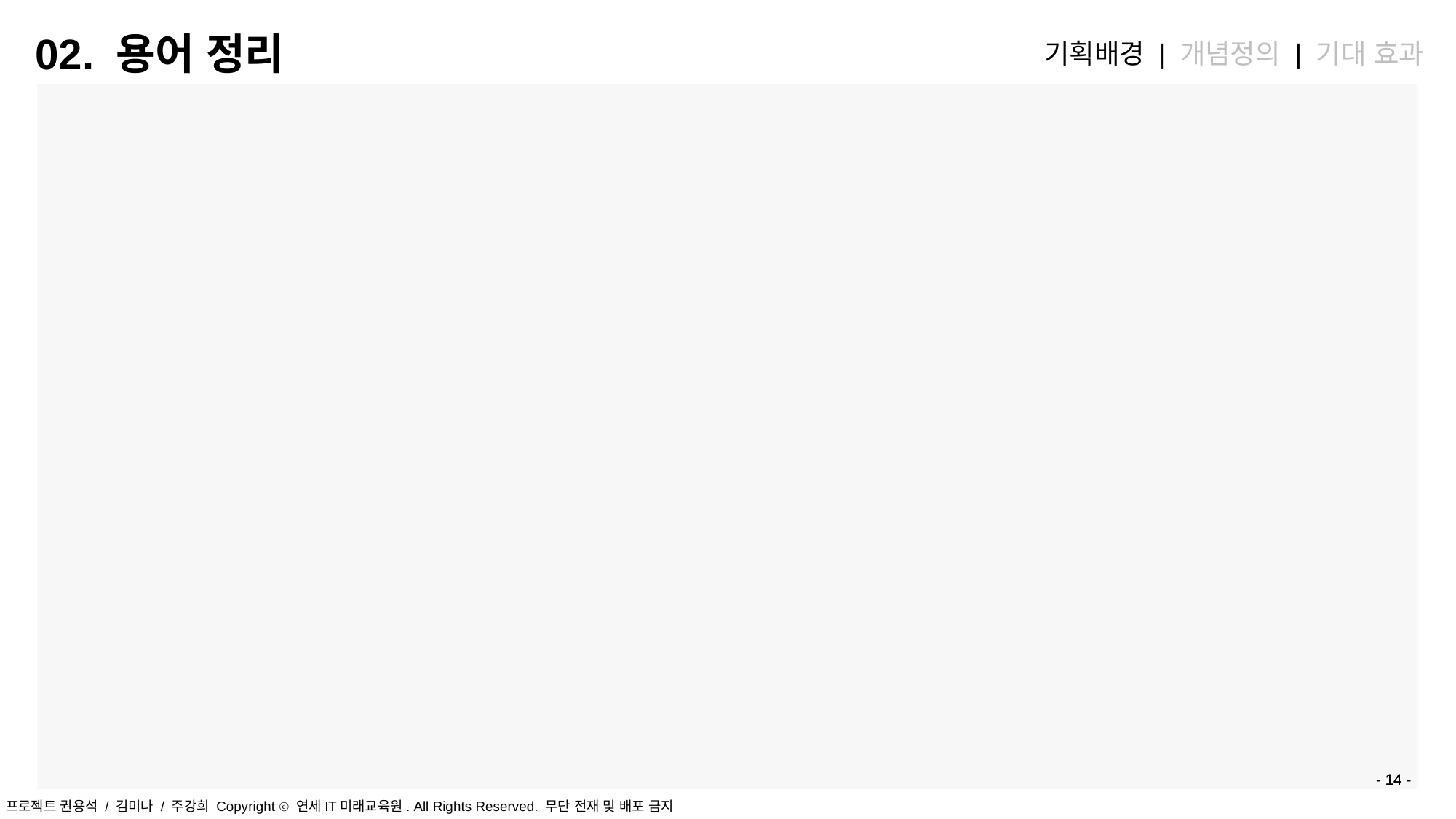

02. 용어 정리
기획배경 | 개념정의 | 기대 효과
- 14 -